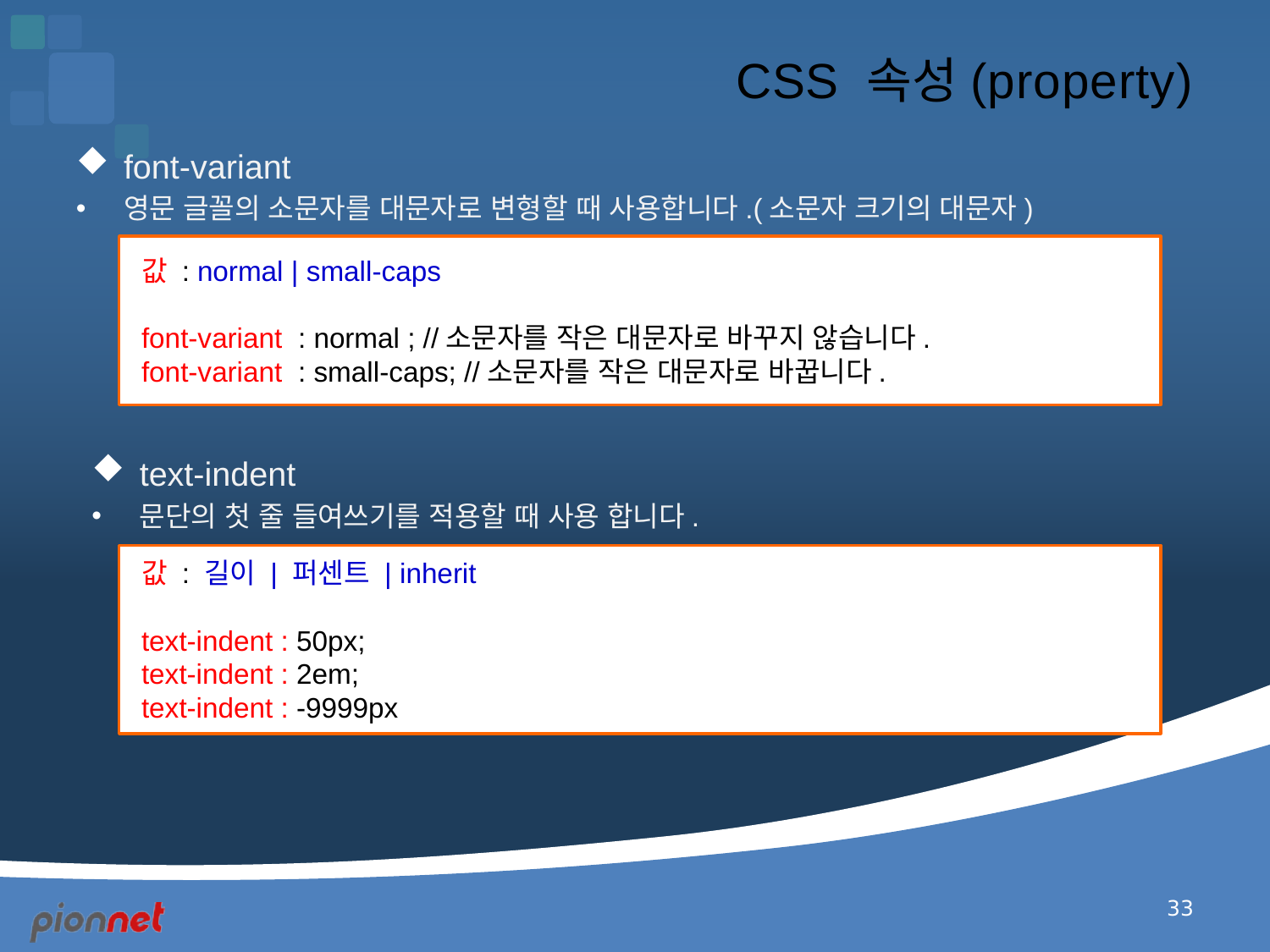

# CSS 속성(property)
font-variant
영문 글꼴의 소문자를 대문자로 변형할 때 사용합니다.(소문자 크기의 대문자)
값 : normal | small-caps

font-variant  : normal ; //소문자를 작은 대문자로 바꾸지 않습니다.
font-variant  : small-caps; //소문자를 작은 대문자로 바꿉니다.
text-indent
문단의 첫 줄 들여쓰기를 적용할 때 사용 합니다.

값 : 길이 | 퍼센트 | inherit

text-indent : 50px;
text-indent : 2em;
text-indent : -9999px
33